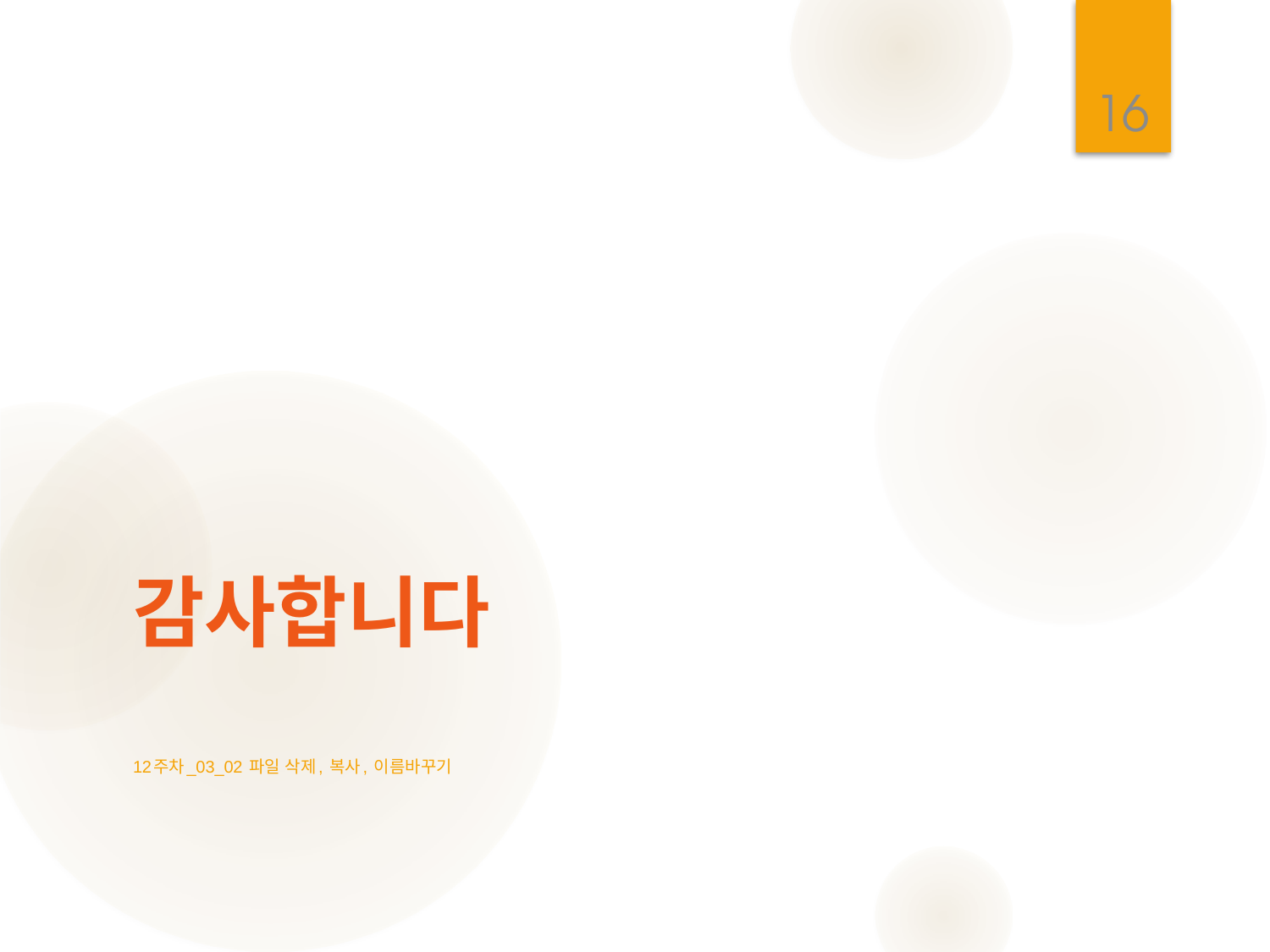

16
# 감사합니다

12주차_03_02 파일 삭제, 복사, 이름바꾸기